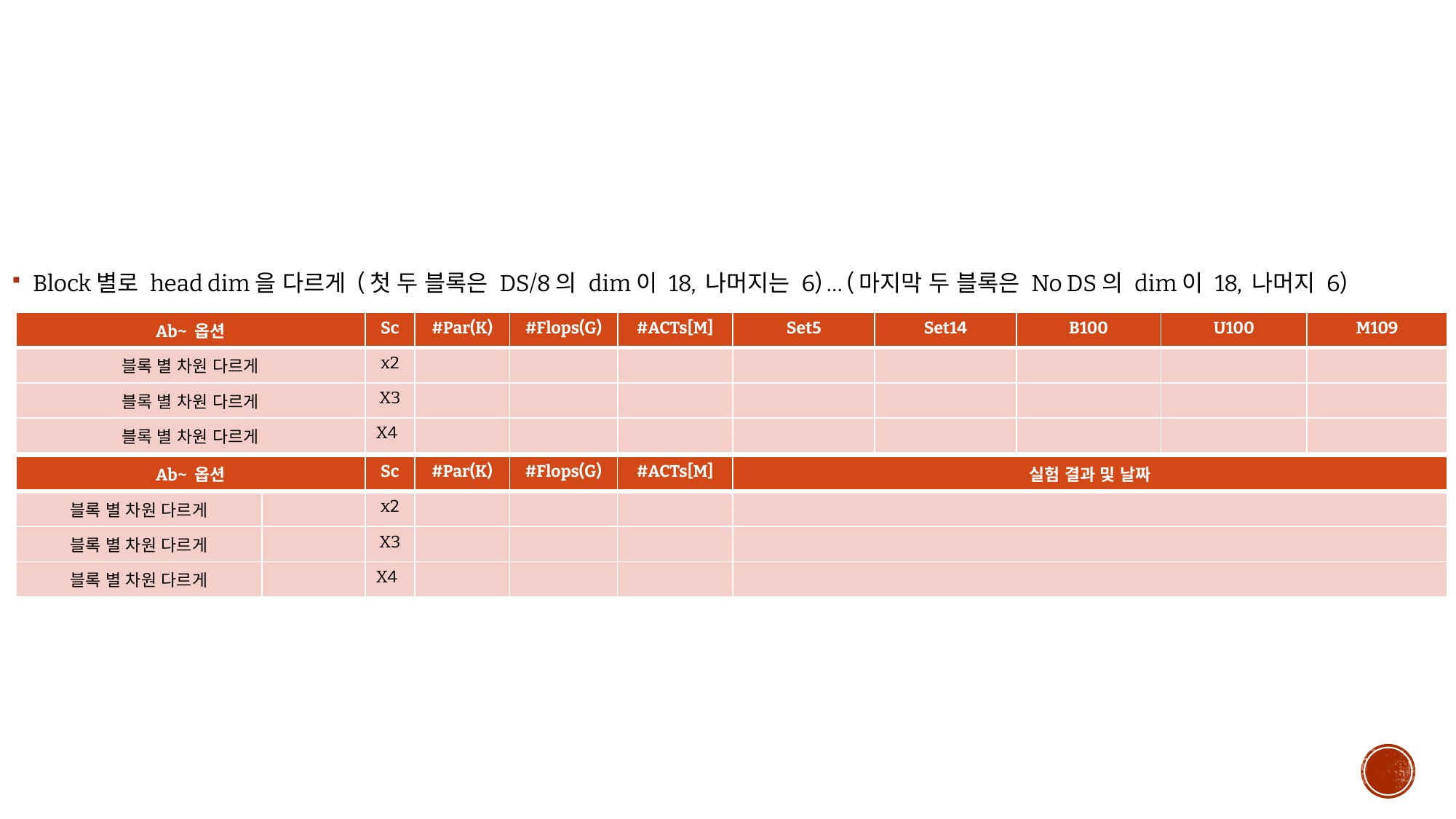

Block별로 head dim을 다르게 (첫 두 블록은 DS/8의 dim이 18, 나머지는 6) … (마지막 두 블록은 No DS의 dim이 18, 나머지 6)
| Ab~ 옵션 | Sc | #Par(K) | #Flops(G) | #ACTs[M] | Set5 | Set14 | B100 | U100 | M109 |
| --- | --- | --- | --- | --- | --- | --- | --- | --- | --- |
| 블록 별 차원 다르게 | x2 |  |  |  |  |  |  |  |  |
| 블록 별 차원 다르게 | X3 |  |  |  |  |  |  |  |  |
| 블록 별 차원 다르게 | X4 |  |  |  |  |  |  |  |  |
| Ab~ 옵션 |  | Sc | #Par(K) | #Flops(G) | #ACTs[M] | 실험 결과 및 날짜 |
| --- | --- | --- | --- | --- | --- | --- |
| 블록 별 차원 다르게 |  | x2 |  |  |  |  |
| 블록 별 차원 다르게 |  | X3 |  |  |  |  |
| 블록 별 차원 다르게 |  | X4 |  |  |  |  |